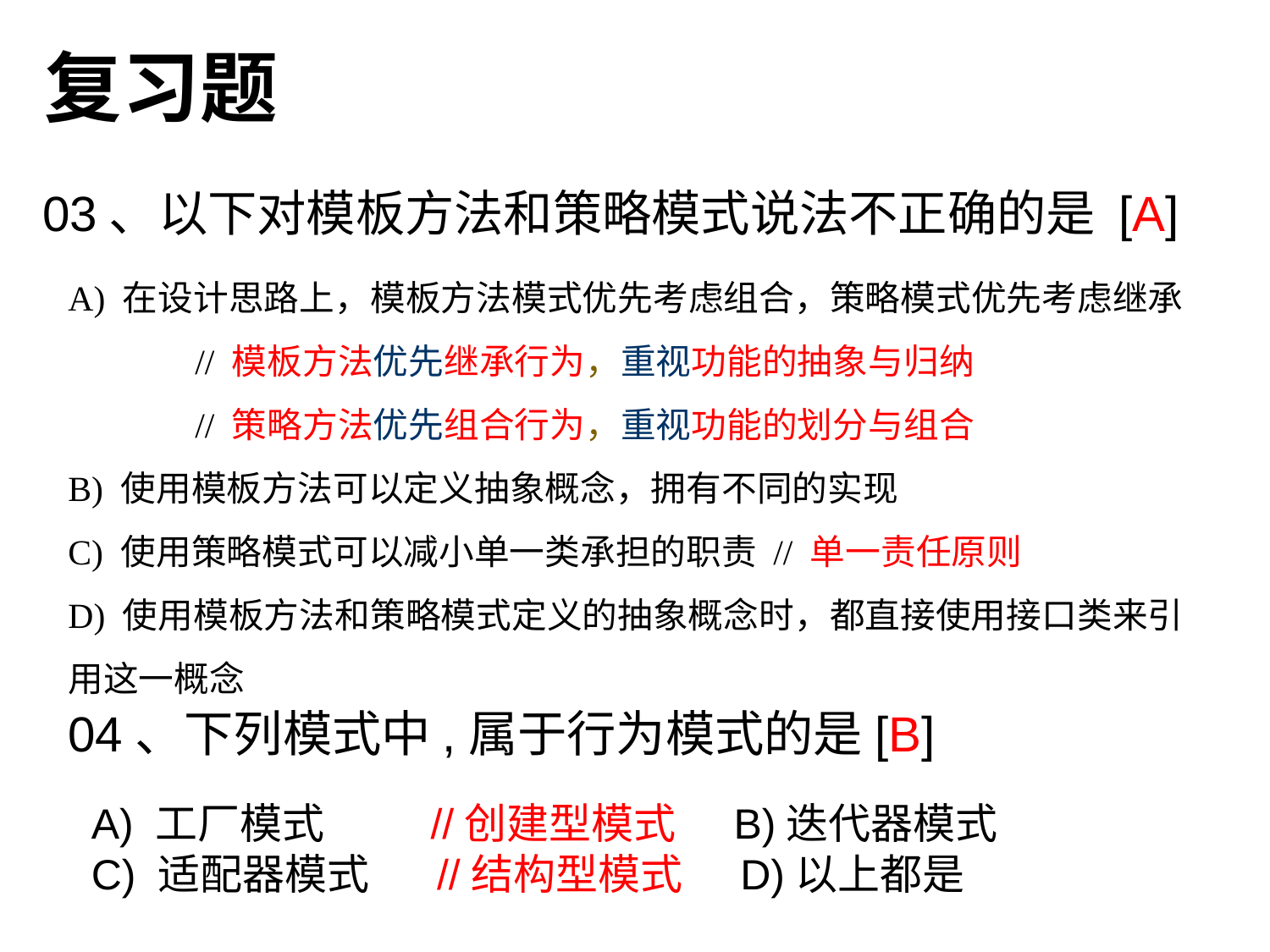

复习题
03、以下对模板方法和策略模式说法不正确的是 [A]
A) 在设计思路上，模板方法模式优先考虑组合，策略模式优先考虑继承
	// 模板方法优先继承行为，重视功能的抽象与归纳
	// 策略方法优先组合行为，重视功能的划分与组合
B) 使用模板方法可以定义抽象概念，拥有不同的实现
C) 使用策略模式可以减小单一类承担的职责 // 单一责任原则
D) 使用模板方法和策略模式定义的抽象概念时，都直接使用接口类来引用这一概念
04、下列模式中,属于行为模式的是[B]
A) 工厂模式          //创建型模式     B)迭代器模式
C) 适配器模式      //结构型模式     D)以上都是